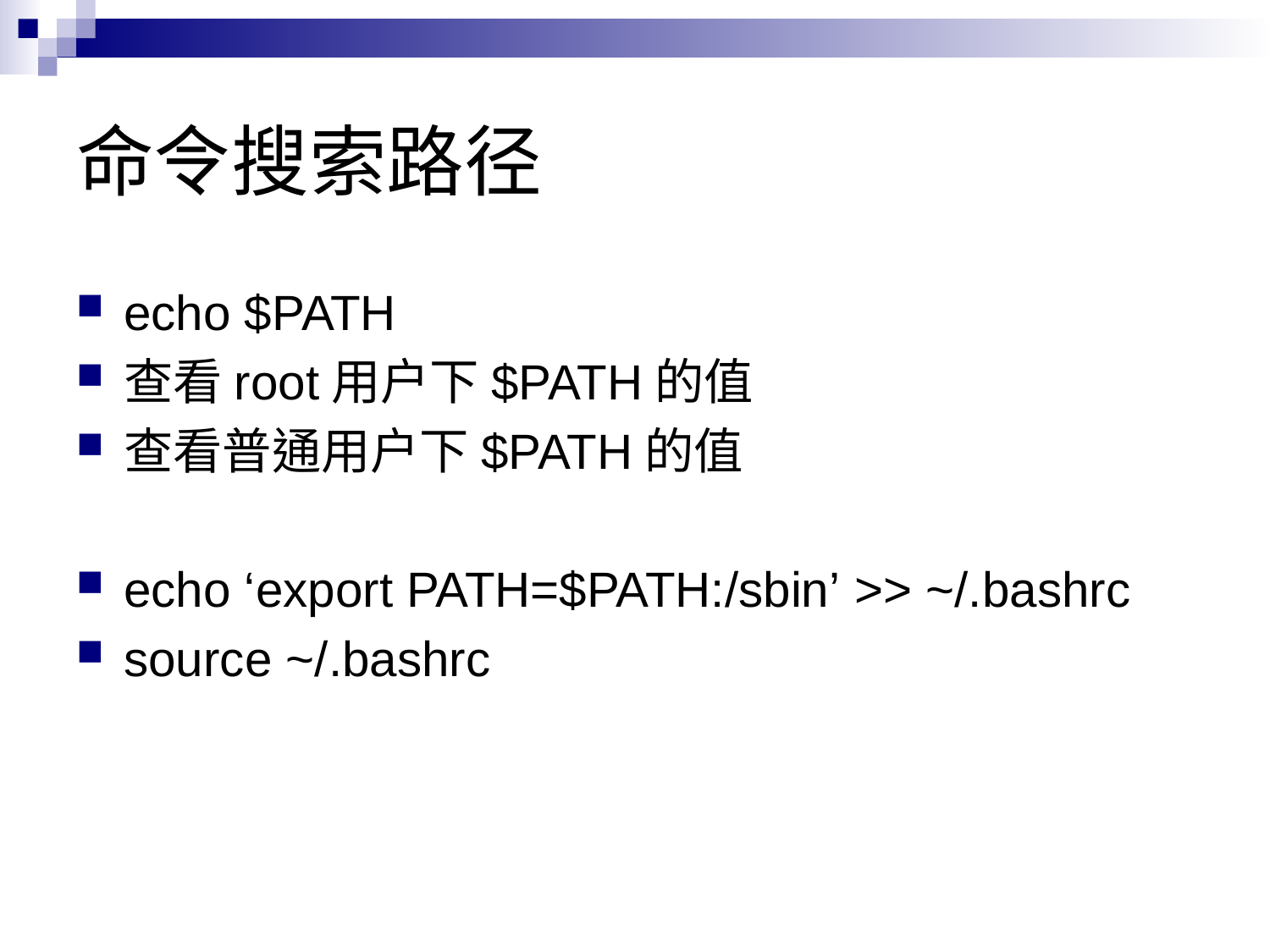

# 命令搜索路径
echo $PATH
查看root用户下$PATH的值
查看普通用户下$PATH的值

echo ‘export PATH=$PATH:/sbin’ >> ~/.bashrc
source ~/.bashrc